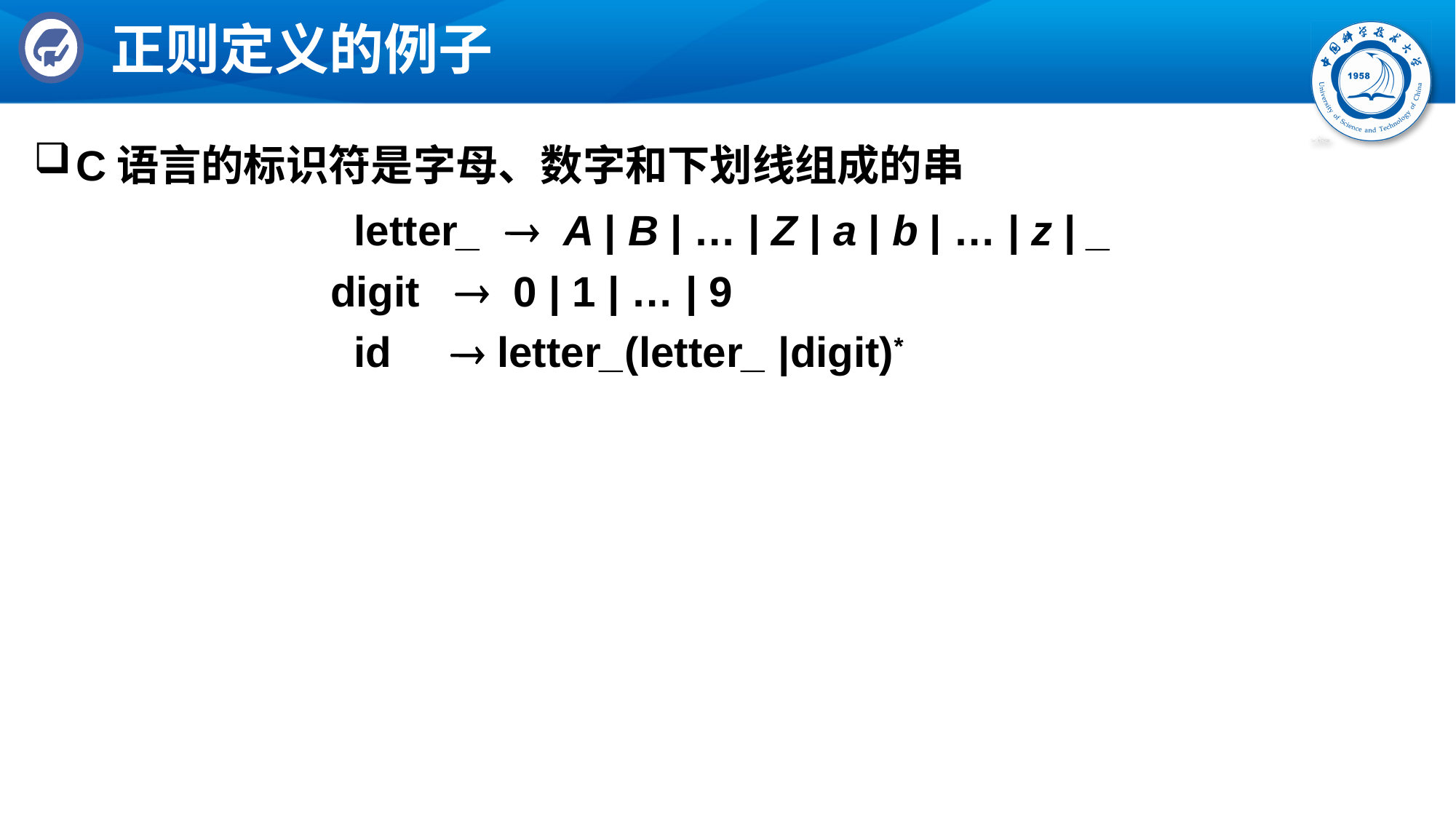

# 正则定义的例子
C语言的标识符是字母、数字和下划线组成的串

	     letter_  →  A | B | … | Z | a | b | … | z | _
	   digit   →  0 | 1 | … | 9
	     id     → letter_(letter_ |digit)*